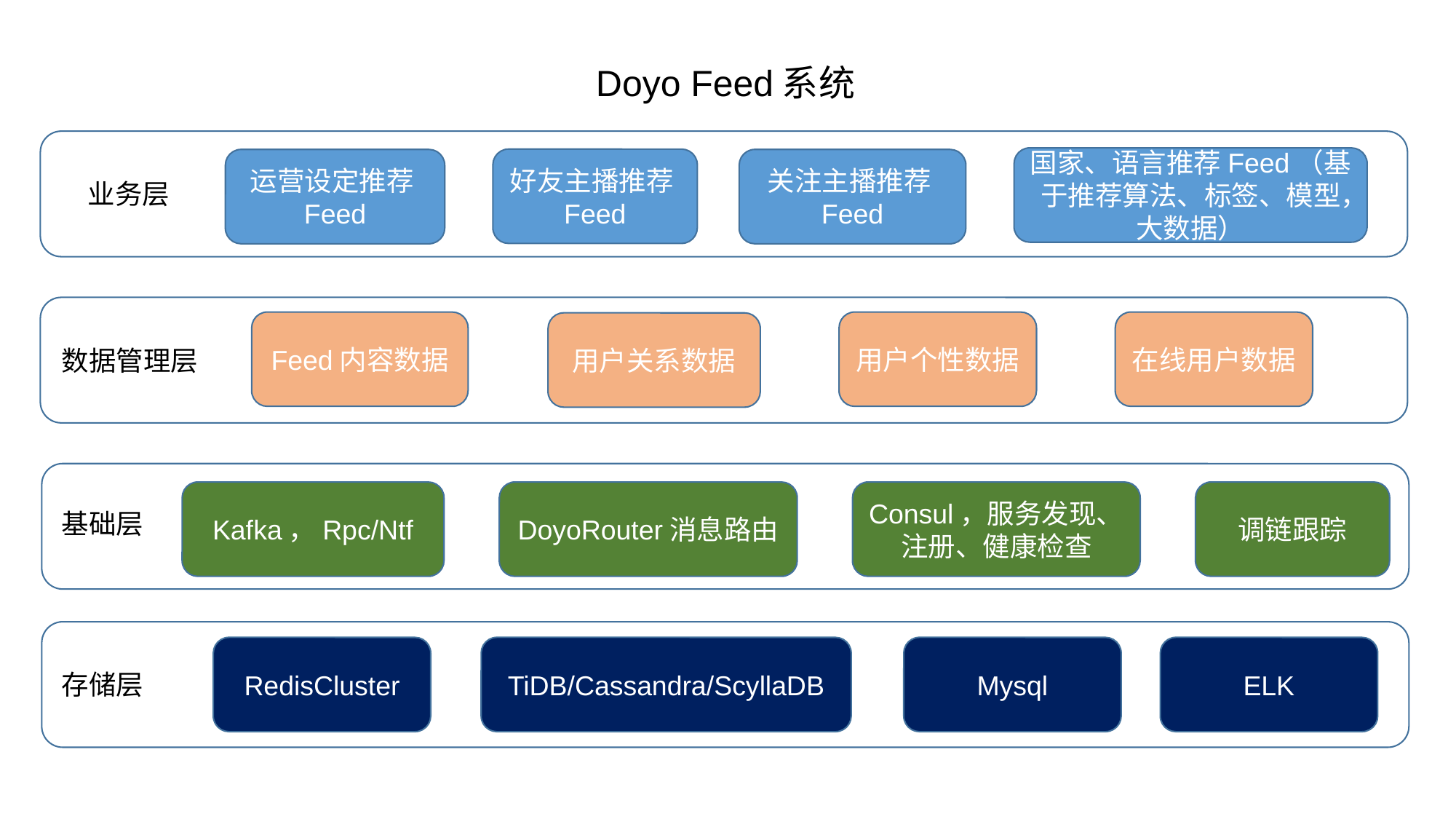

Doyo Feed系统

国家、语言推荐Feed（基于推荐算法、标签、模型，大数据）
好友主播推荐Feed
关注主播推荐Feed
运营设定推荐Feed
业务层

用户个性数据
在线用户数据
Feed内容数据
用户关系数据
数据管理层

DoyoRouter消息路由
Consul，服务发现、注册、健康检查
调链跟踪
Kafka，Rpc/Ntf
基础层

TiDB/Cassandra/ScyllaDB
Mysql
ELK
RedisCluster
存储层